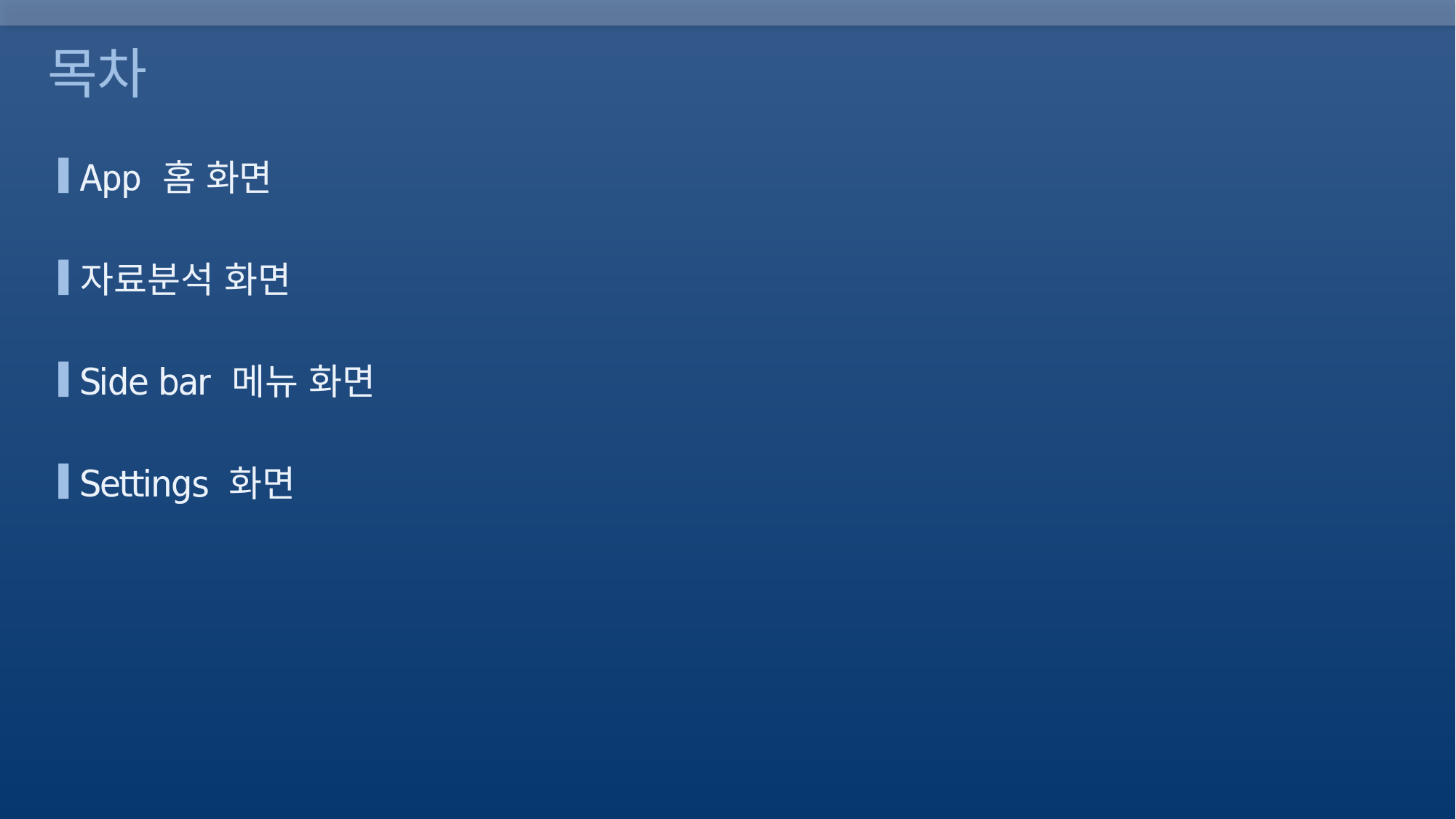

# 목차
App 홈 화면

자료분석 화면

Side bar 메뉴 화면

Settings 화면